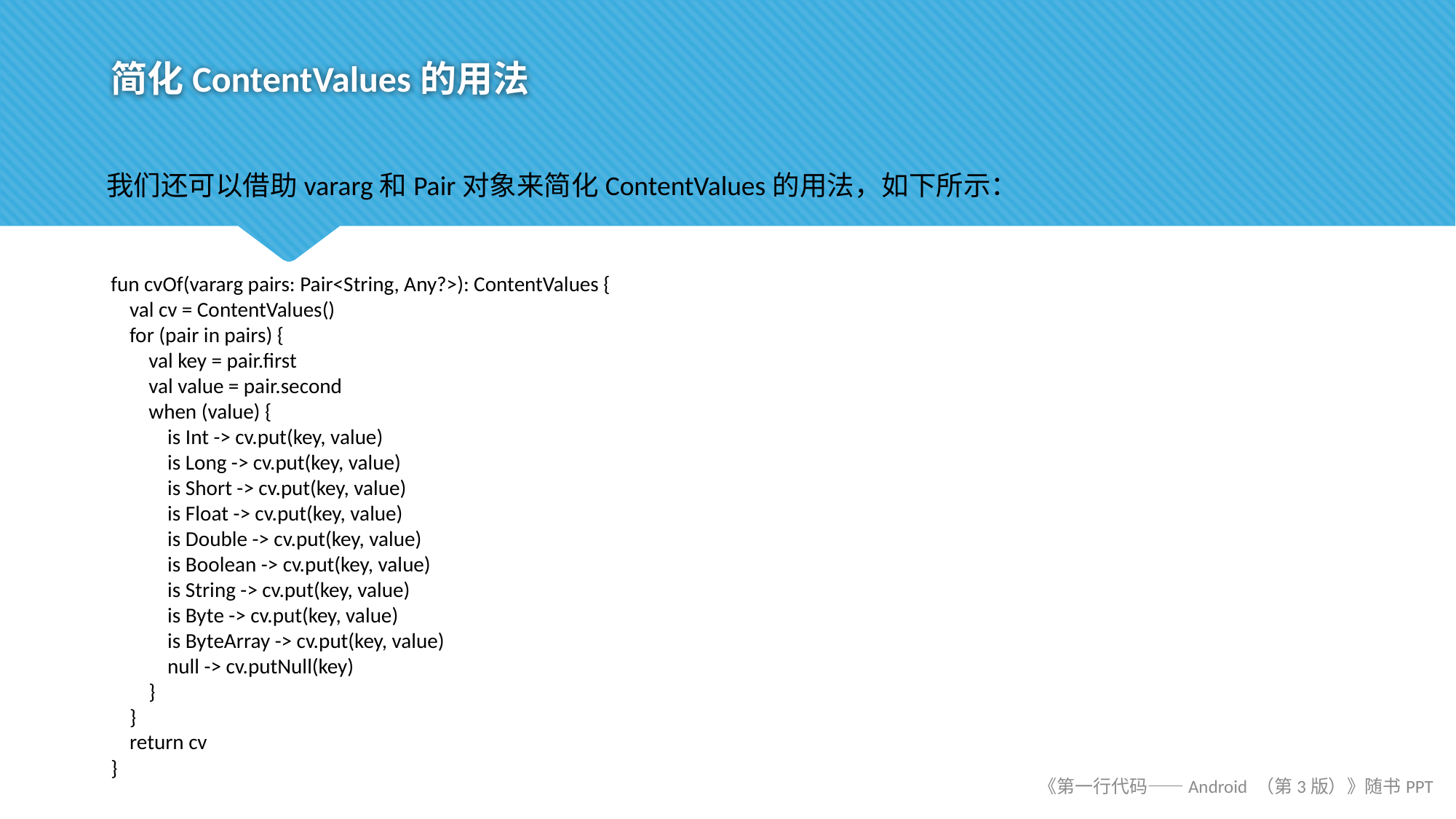

# 简化ContentValues的用法
我们还可以借助vararg和Pair对象来简化ContentValues的用法，如下所示：
fun cvOf(vararg pairs: Pair<String, Any?>): ContentValues {
    val cv = ContentValues()
    for (pair in pairs) {
        val key = pair.first
        val value = pair.second
        when (value) {
            is Int -> cv.put(key, value)
            is Long -> cv.put(key, value)
            is Short -> cv.put(key, value)
            is Float -> cv.put(key, value)
            is Double -> cv.put(key, value)
            is Boolean -> cv.put(key, value)
            is String -> cv.put(key, value)
            is Byte -> cv.put(key, value)
            is ByteArray -> cv.put(key, value)
            null -> cv.putNull(key)
        }
    }
    return cv
}